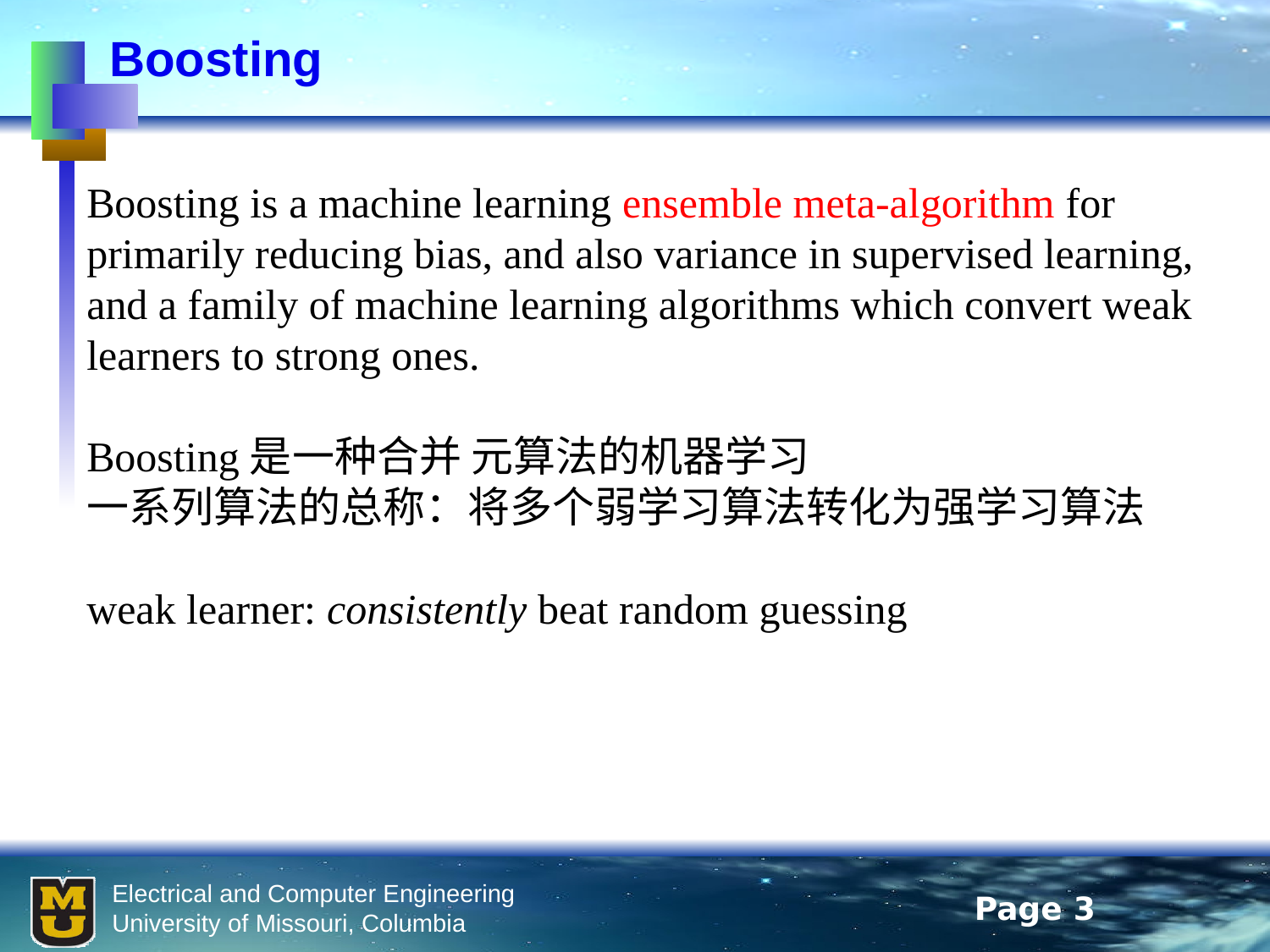

Boosting
Boosting is a machine learning ensemble meta-algorithm for primarily reducing bias, and also variance in supervised learning, and a family of machine learning algorithms which convert weak learners to strong ones.

Boosting是一种合并 元算法的机器学习
一系列算法的总称：将多个弱学习算法转化为强学习算法

weak learner: consistently beat random guessing